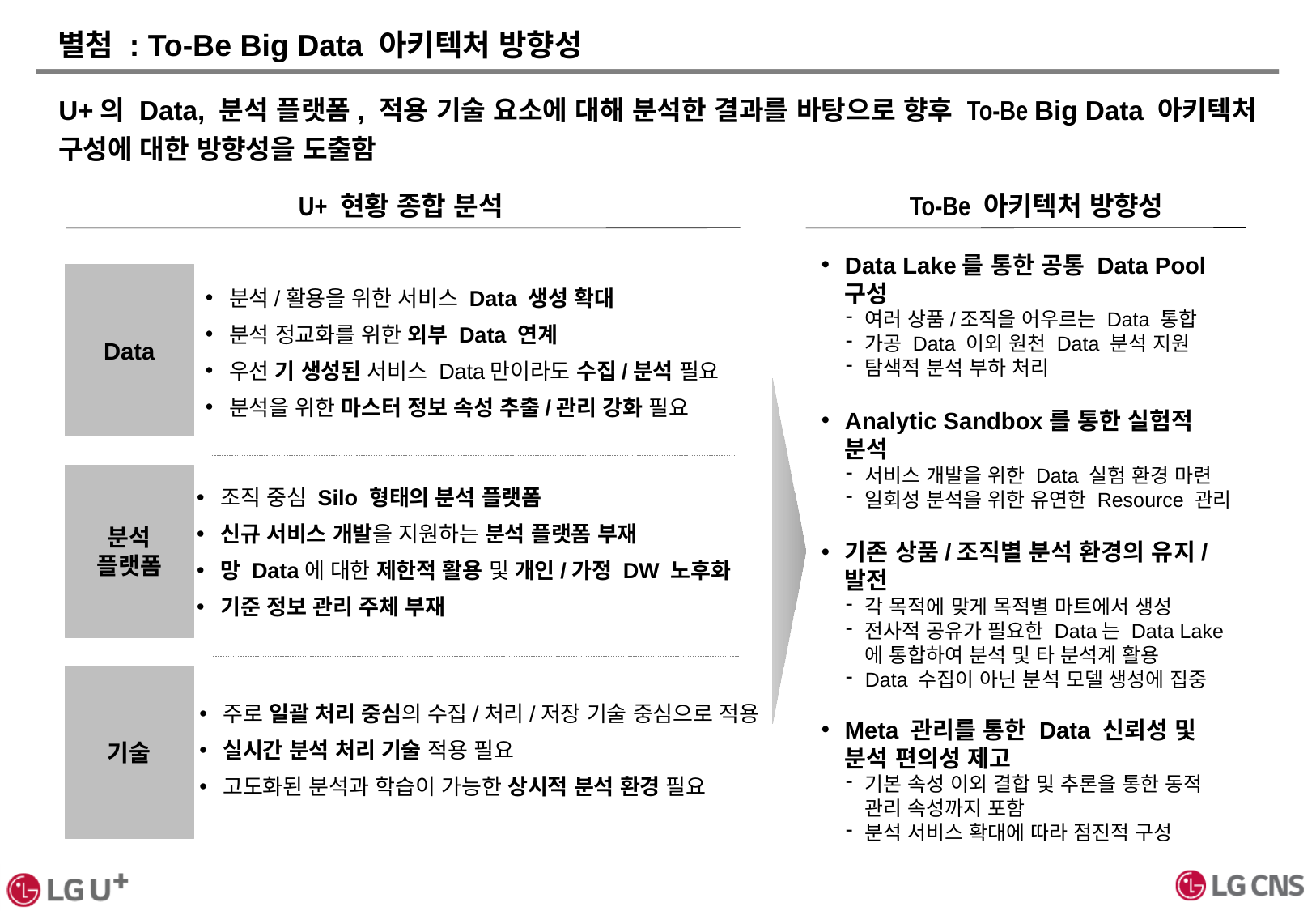

# 별첨 : To-Be Big Data 아키텍처 방향성
U+의 Data, 분석 플랫폼, 적용 기술 요소에 대해 분석한 결과를 바탕으로 향후 To-Be Big Data 아키텍처 구성에 대한 방향성을 도출함
U+ 현황 종합 분석
To-Be 아키텍처 방향성

Data
분석/활용을 위한 서비스 Data 생성 확대
분석 정교화를 위한 외부 Data 연계
우선 기 생성된 서비스 Data만이라도 수집/분석 필요
분석을 위한 마스터 정보 속성 추출/관리 강화 필요
Data Lake를 통한 공통 Data Pool 구성
여러 상품/조직을 어우르는 Data 통합
가공 Data 이외 원천 Data 분석 지원
탐색적 분석 부하 처리
Analytic Sandbox를 통한 실험적 분석
서비스 개발을 위한 Data 실험 환경 마련
일회성 분석을 위한 유연한 Resource 관리

기존 상품/조직별 분석 환경의 유지/발전
각 목적에 맞게 목적별 마트에서 생성
전사적 공유가 필요한 Data는 Data Lake에 통합하여 분석 및 타 분석계 활용
Data 수집이 아닌 분석 모델 생성에 집중
Meta 관리를 통한 Data 신뢰성 및 분석 편의성 제고
기본 속성 이외 결합 및 추론을 통한 동적 관리 속성까지 포함
분석 서비스 확대에 따라 점진적 구성

분석
플랫폼
조직 중심 Silo 형태의 분석 플랫폼
신규 서비스 개발을 지원하는 분석 플랫폼 부재
망 Data에 대한 제한적 활용 및 개인/가정 DW 노후화
기준 정보 관리 주체 부재
기술
주로 일괄 처리 중심의 수집/처리/저장 기술 중심으로 적용
실시간 분석 처리 기술 적용 필요
고도화된 분석과 학습이 가능한 상시적 분석 환경 필요